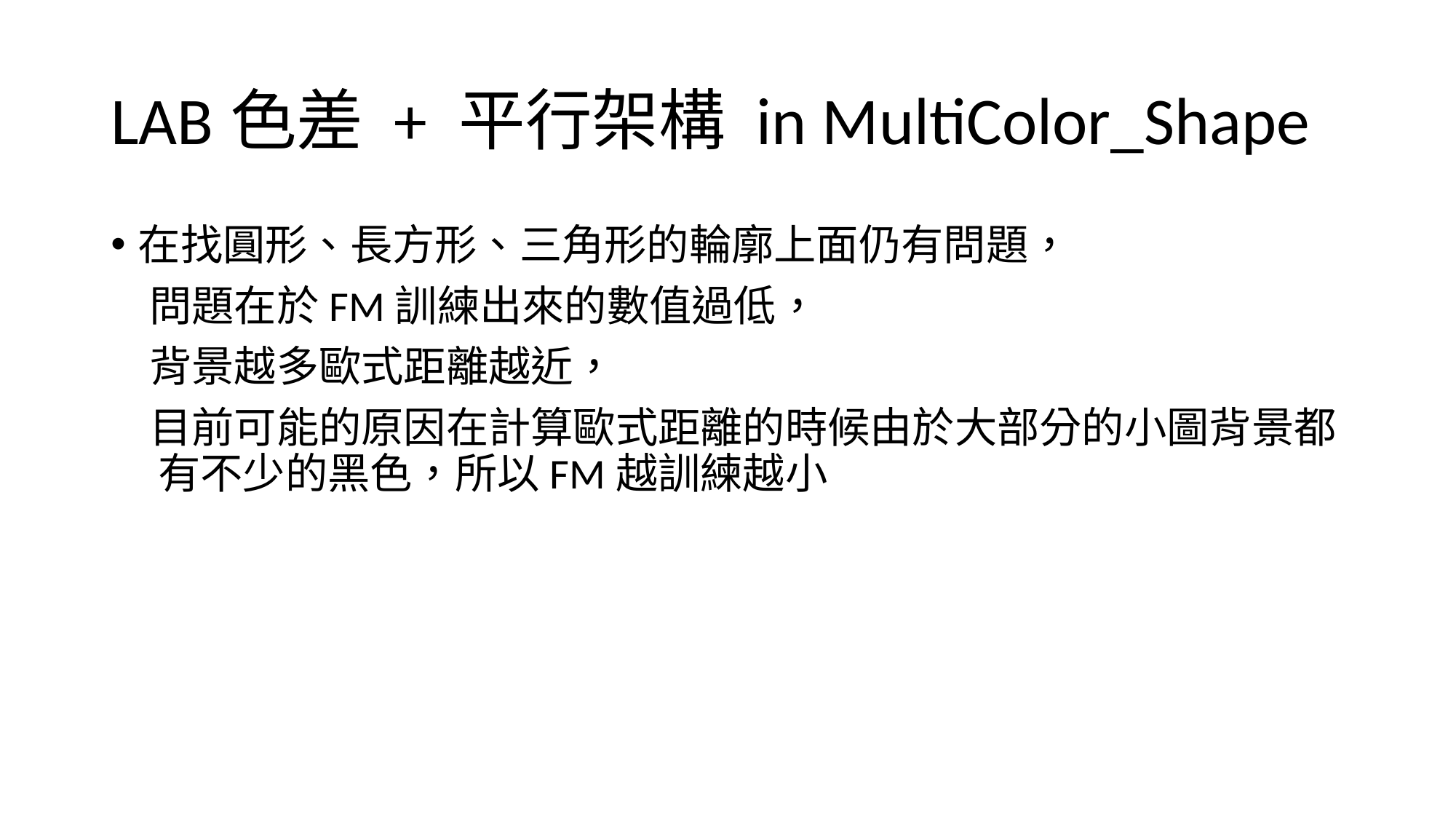

# LAB色差 + 平行架構 in MultiColor_Shape
在找圓形、長方形、三角形的輪廓上面仍有問題，
   問題在於FM訓練出來的數值過低，
   背景越多歐式距離越近，
   目前可能的原因在計算歐式距離的時候由於大部分的小圖背景都      有不少的黑色，所以FM越訓練越小